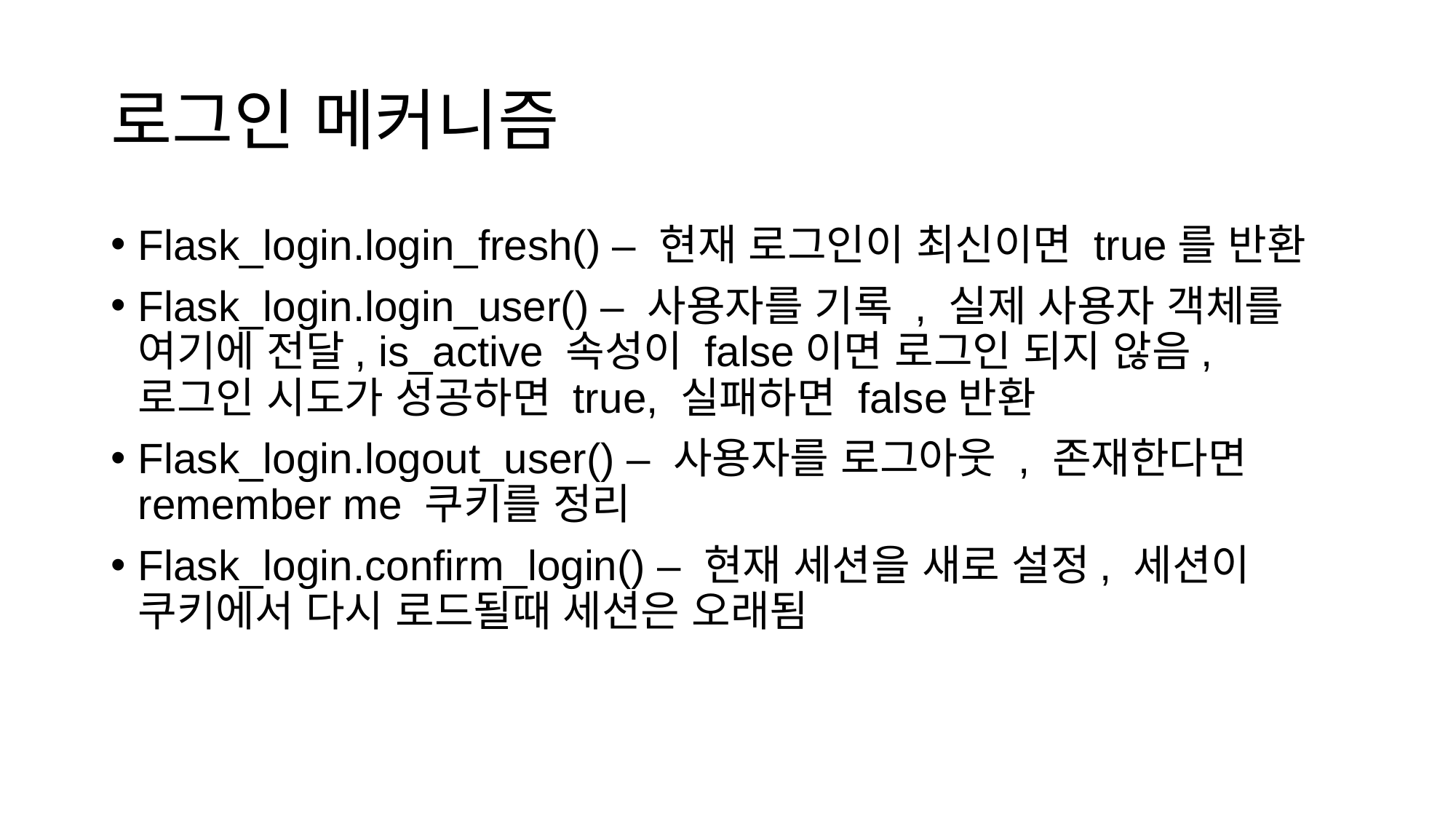

# 로그인 메커니즘
Flask_login.login_fresh() – 현재 로그인이 최신이면 true를 반환
Flask_login.login_user() – 사용자를 기록 , 실제 사용자 객체를 여기에 전달, is_active 속성이 false이면 로그인 되지 않음, 로그인 시도가 성공하면 true, 실패하면 false반환
Flask_login.logout_user() – 사용자를 로그아웃 , 존재한다면 remember me 쿠키를 정리
Flask_login.confirm_login() – 현재 세션을 새로 설정, 세션이 쿠키에서 다시 로드될때 세션은 오래됨